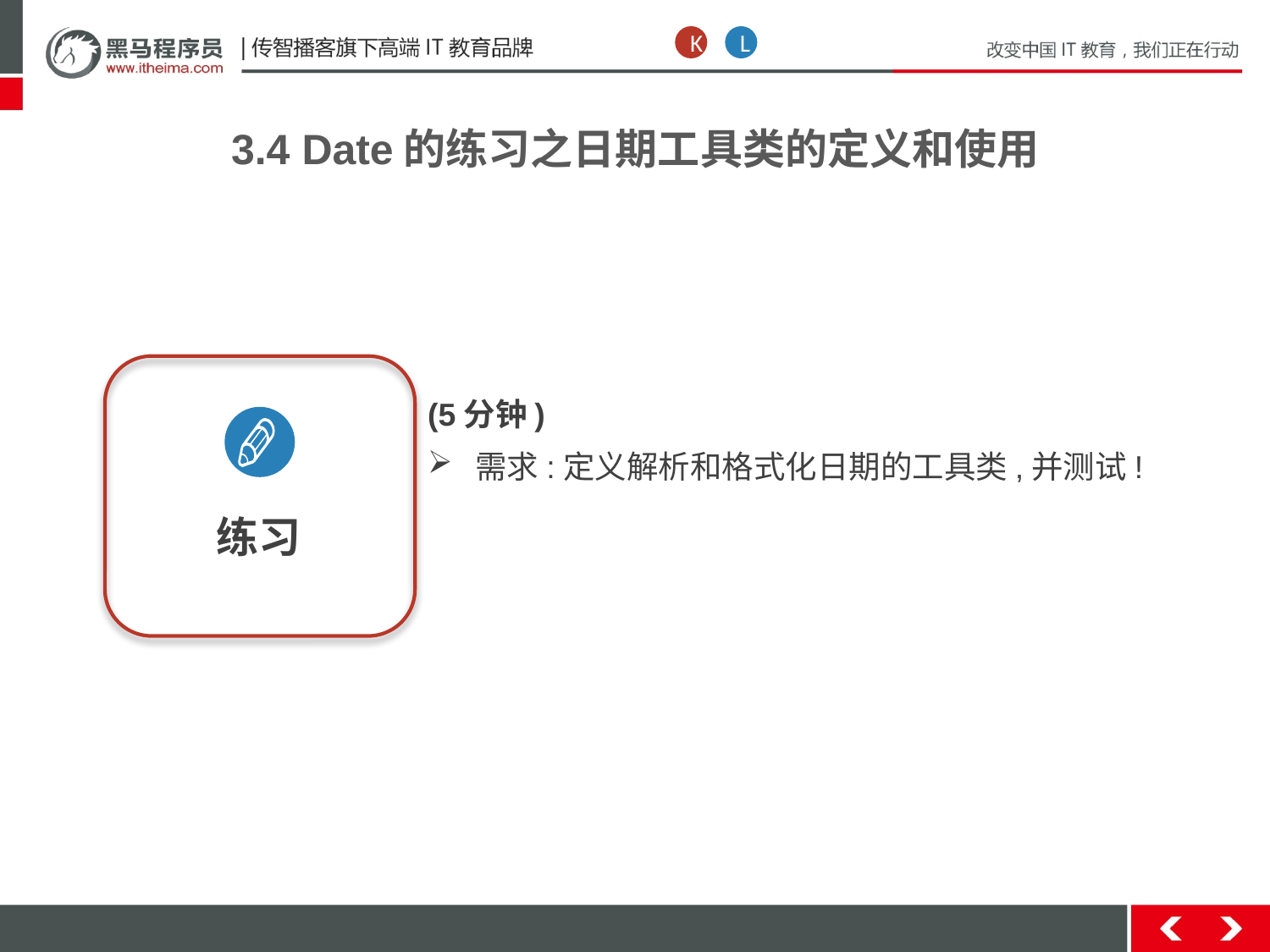

K
L
3.4 Date的练习之日期工具类的定义和使用

练习
(5分钟)
需求:定义解析和格式化日期的工具类,并测试!